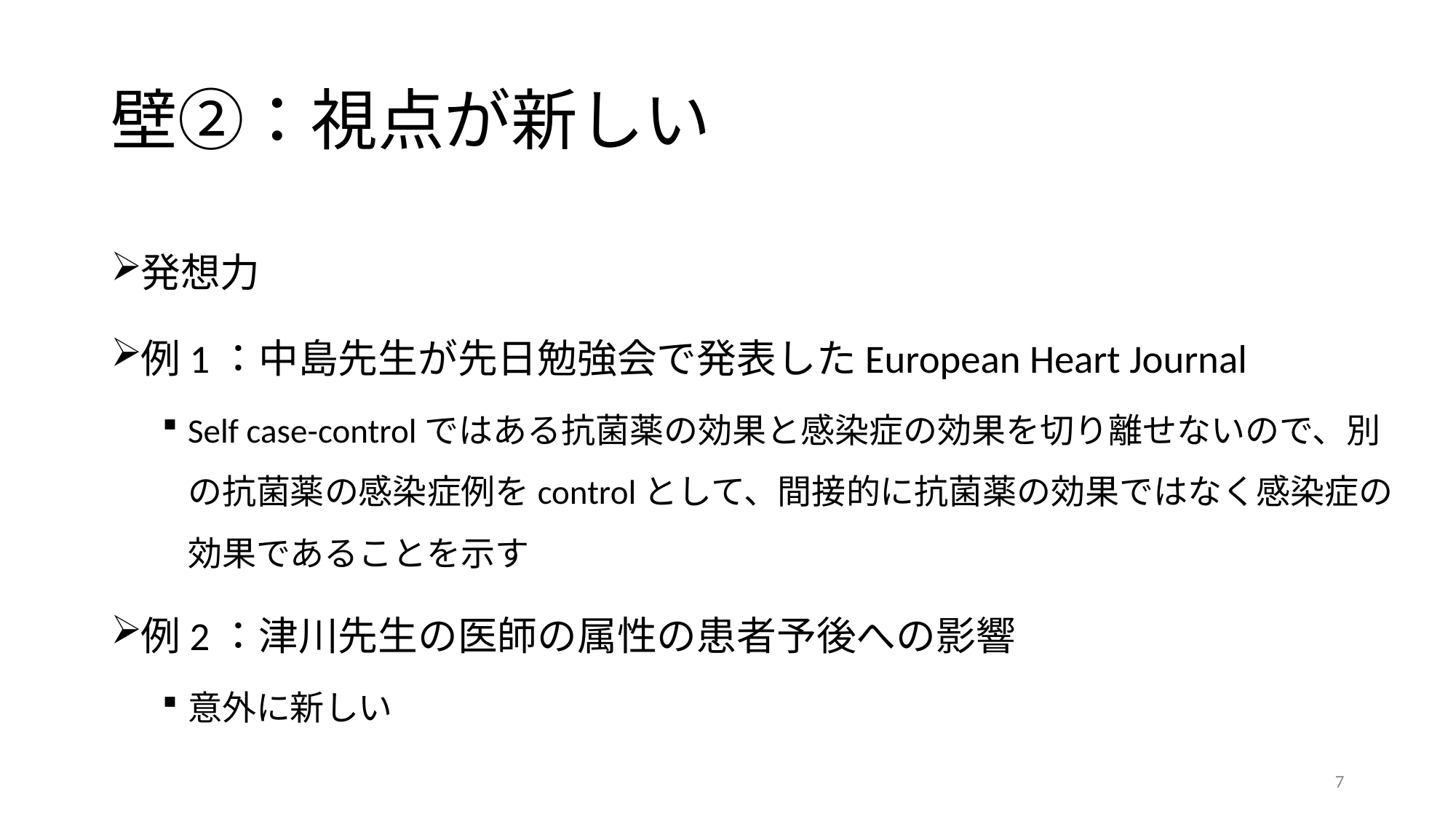

# 壁②：視点が新しい
発想力
例1：中島先生が先日勉強会で発表したEuropean Heart Journal
Self case-controlではある抗菌薬の効果と感染症の効果を切り離せないので、別の抗菌薬の感染症例をcontrolとして、間接的に抗菌薬の効果ではなく感染症の効果であることを示す
例2：津川先生の医師の属性の患者予後への影響
意外に新しい
7